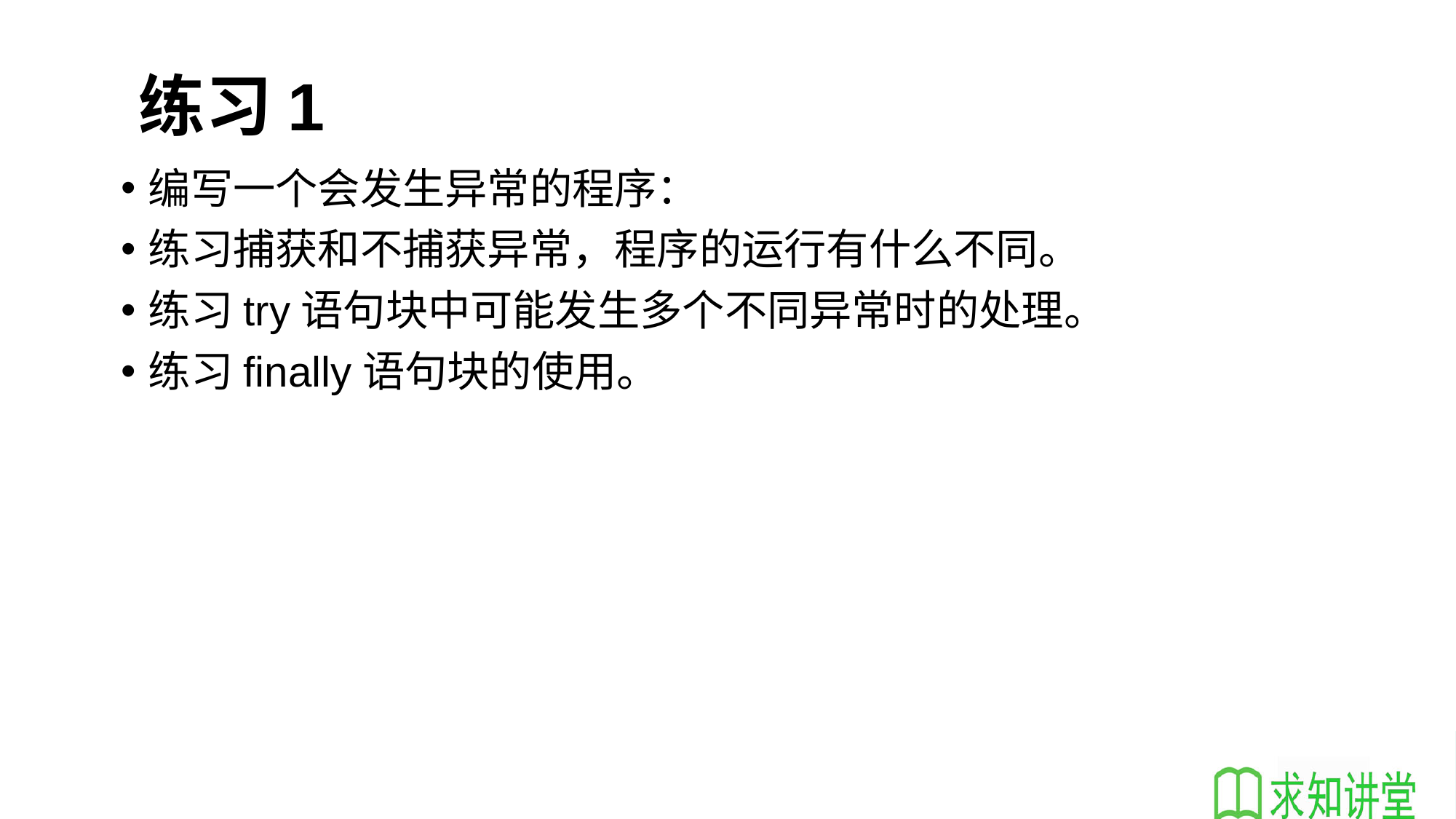

# 练习1
编写一个会发生异常的程序：
练习捕获和不捕获异常，程序的运行有什么不同。
练习try语句块中可能发生多个不同异常时的处理。
练习finally语句块的使用。